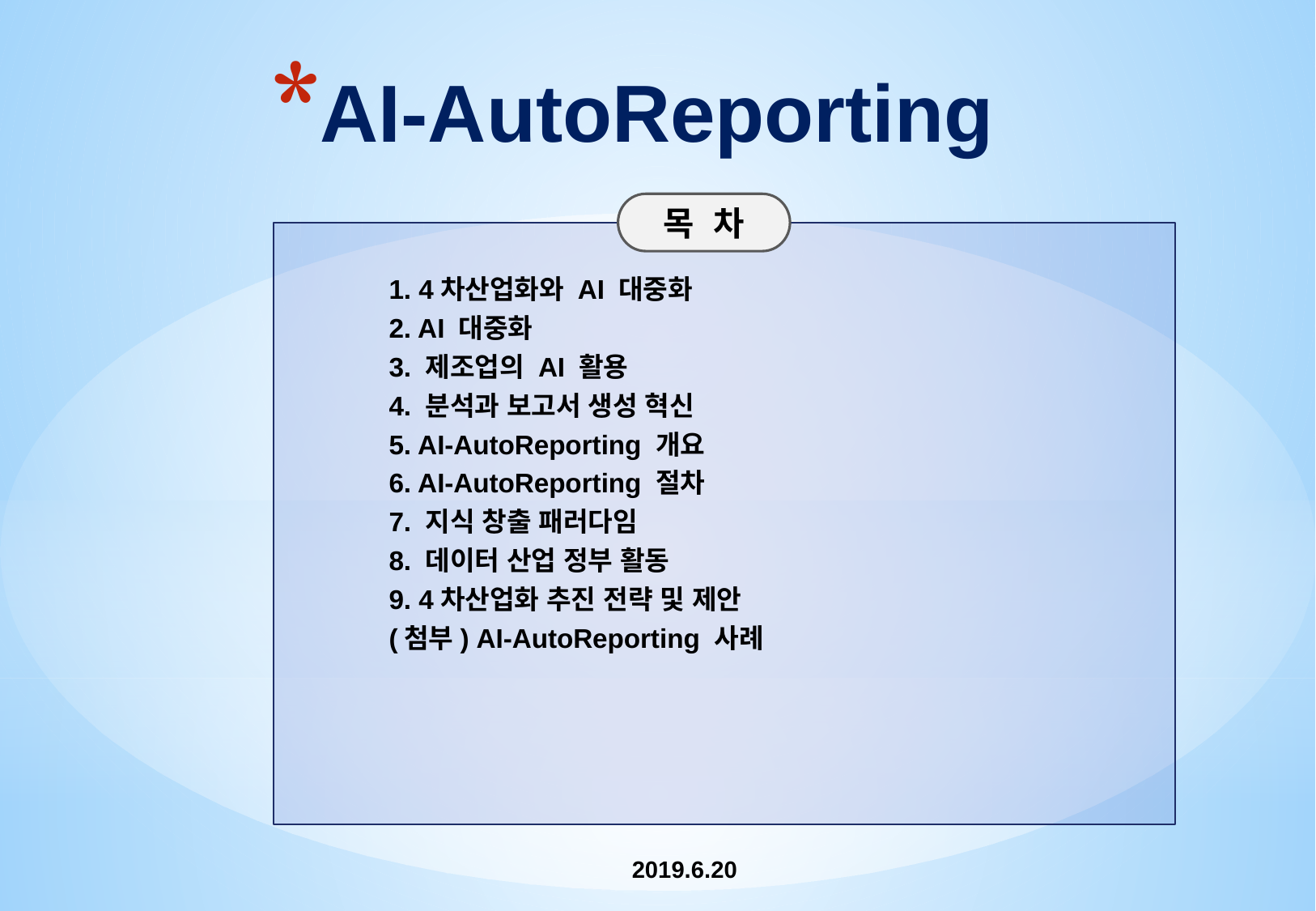

# AI-AutoReporting
목  차

1. 4차산업화와 AI 대중화
2. AI 대중화
3. 제조업의 AI 활용
4. 분석과 보고서 생성 혁신
5. AI-AutoReporting 개요
6. AI-AutoReporting 절차
7. 지식 창출 패러다임
8. 데이터 산업 정부 활동
9. 4차산업화 추진 전략 및 제안
(첨부) AI-AutoReporting 사례

2019.6.20